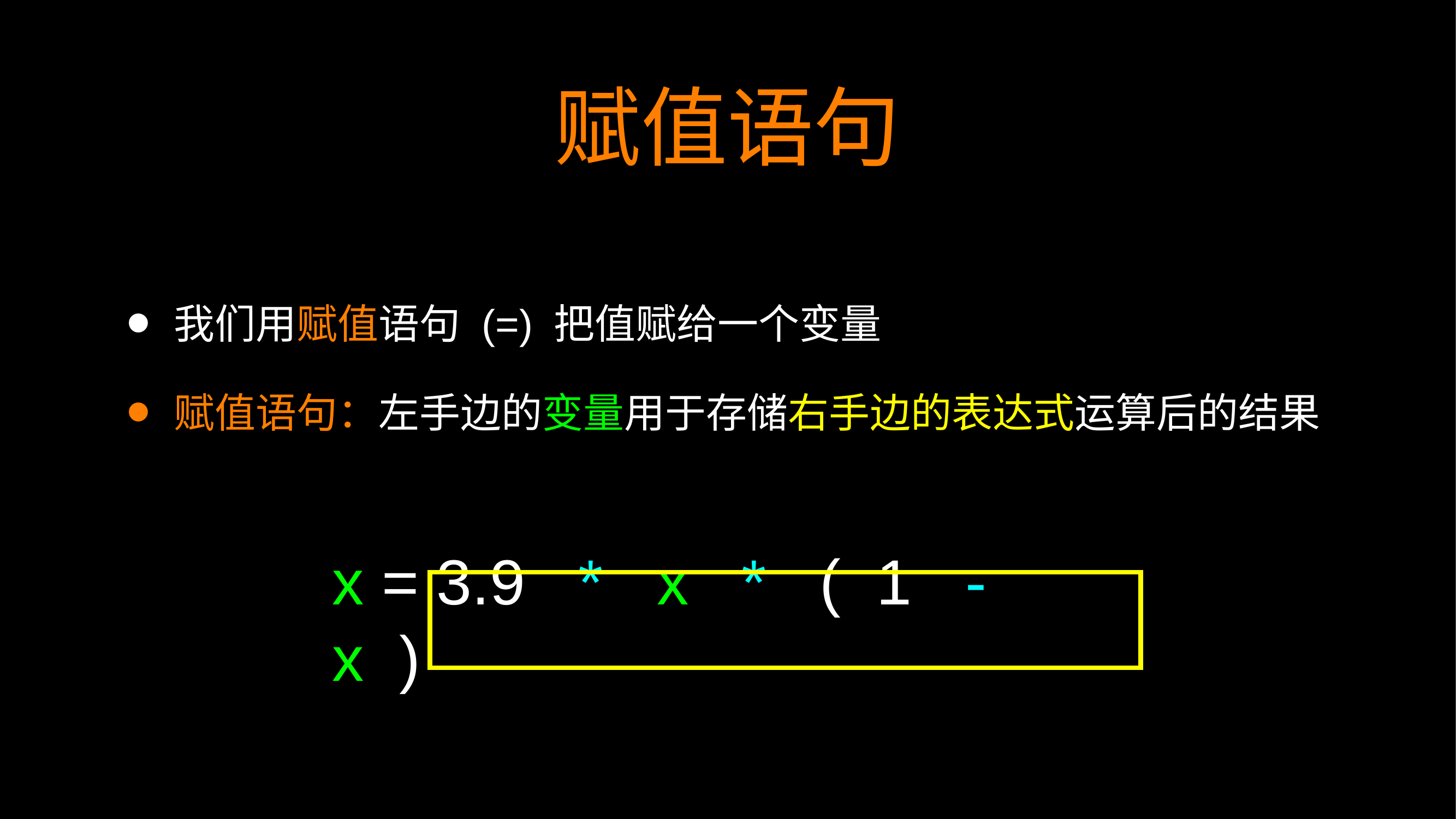

# 赋值语句
我们用赋值语句 (=) 把值赋给一个变量
赋值语句：左手边的变量用于存储右手边的表达式运算后的结果

x = 3.9   *   x   *   (  1   -   x  )